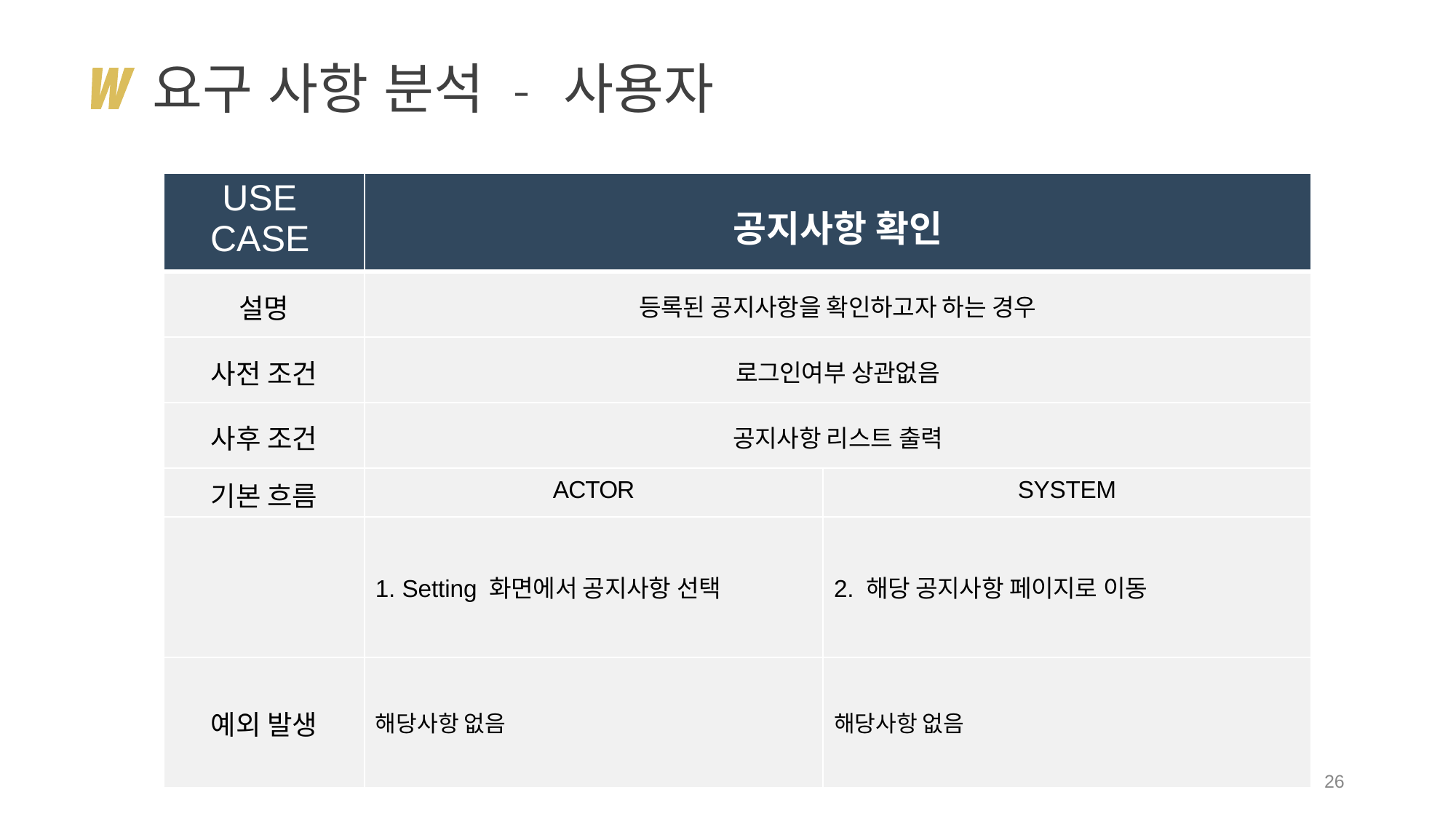

# 요구 사항 분석 - 사용자

| USE CASE | 공지사항 확인 |  |
| --- | --- | --- |
| 설명 | 등록된 공지사항을 확인하고자 하는 경우 |  |
| 사전 조건 | 로그인여부 상관없음 |  |
| 사후 조건 | 공지사항 리스트 출력 |  |
| 기본 흐름 | ACTOR | SYSTEM |
|  | 1. Setting 화면에서 공지사항 선택 | 2. 해당 공지사항 페이지로 이동 |
| 예외 발생 | 해당사항 없음 | 해당사항 없음 |
26